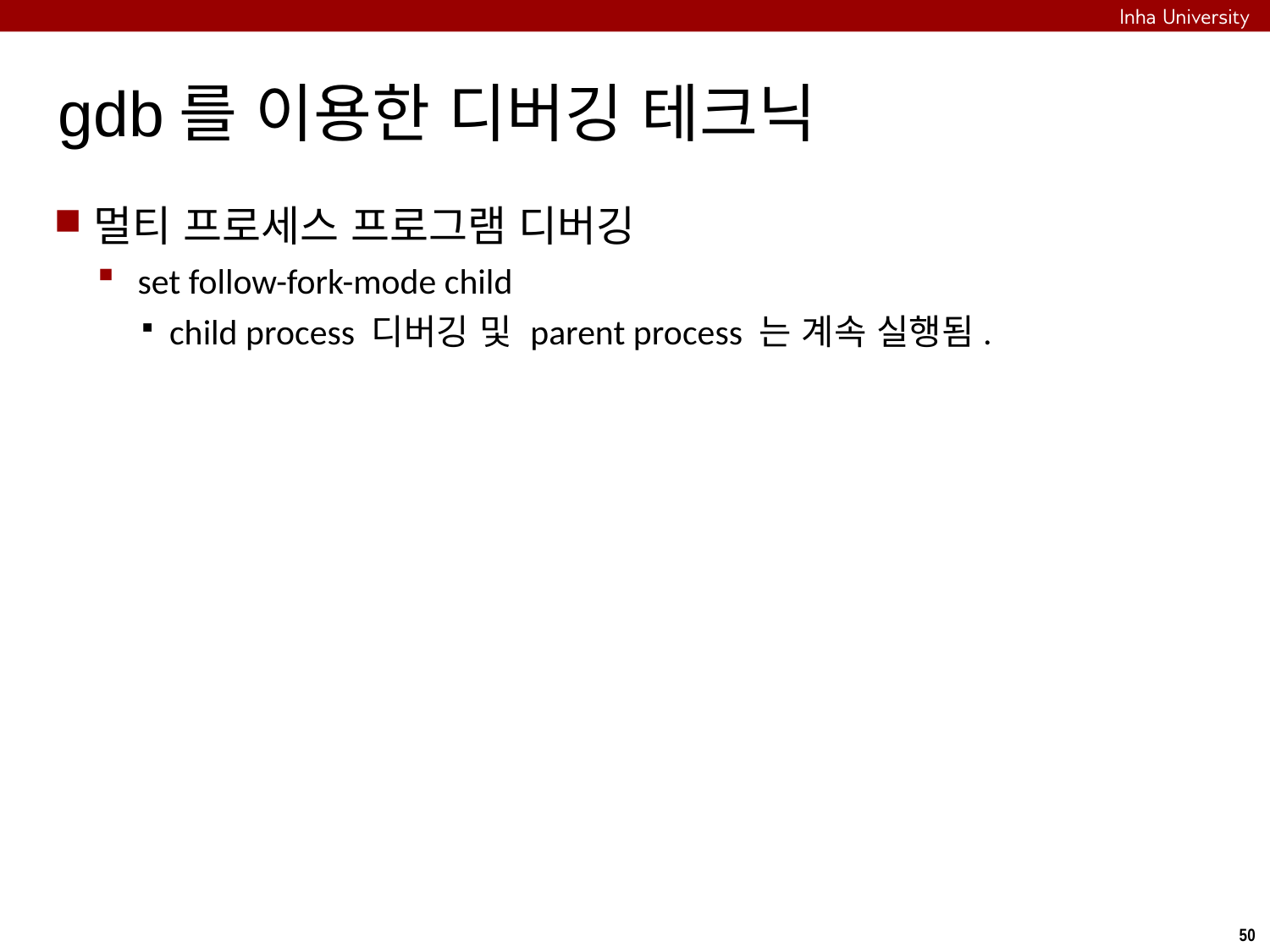

Inha University
# gdb를 이용한 디버깅 테크닉
멀티 프로세스 프로그램 디버깅
 set follow-fork-mode child
child process 디버깅 및 parent process 는 계속 실행됨.